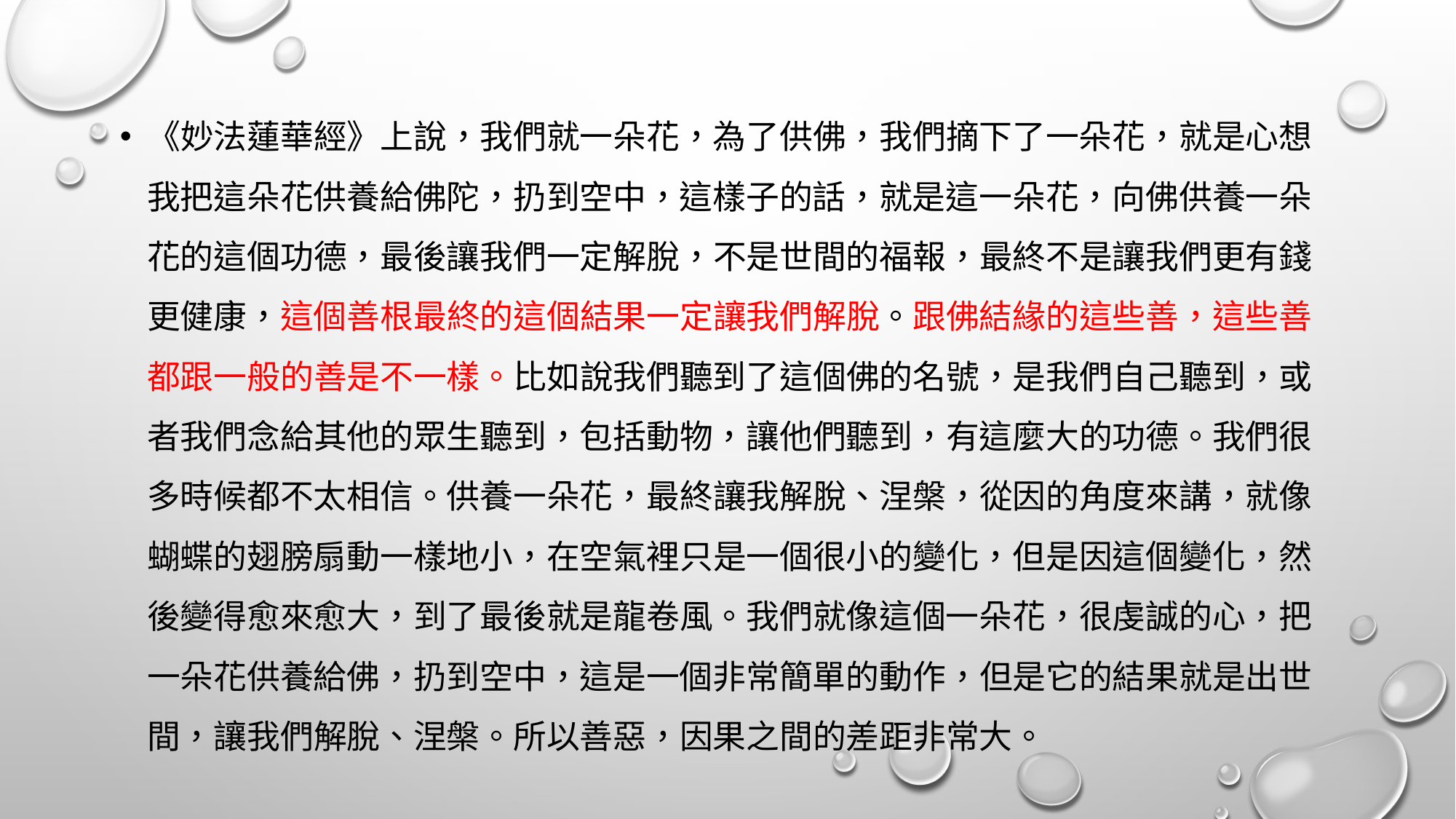

《妙法蓮華經》上說，我們就一朵花，為了供佛，我們摘下了一朵花，就是心想我把這朵花供養給佛陀，扔到空中，這樣子的話，就是這一朵花，向佛供養一朵花的這個功德，最後讓我們一定解脫，不是世間的福報，最終不是讓我們更有錢更健康，這個善根最終的這個結果一定讓我們解脫。跟佛結緣的這些善，這些善都跟一般的善是不一樣。比如說我們聽到了這個佛的名號，是我們自己聽到，或者我們念給其他的眾生聽到，包括動物，讓他們聽到，有這麼大的功德。我們很多時候都不太相信。供養一朵花，最終讓我解脫、涅槃，從因的角度來講，就像蝴蝶的翅膀扇動一樣地小，在空氣裡只是一個很小的變化，但是因這個變化，然後變得愈來愈大，到了最後就是龍卷風。我們就像這個一朵花，很虔誠的心，把一朵花供養給佛，扔到空中，這是一個非常簡單的動作，但是它的結果就是出世間，讓我們解脫、涅槃。所以善惡，因果之間的差距非常大。